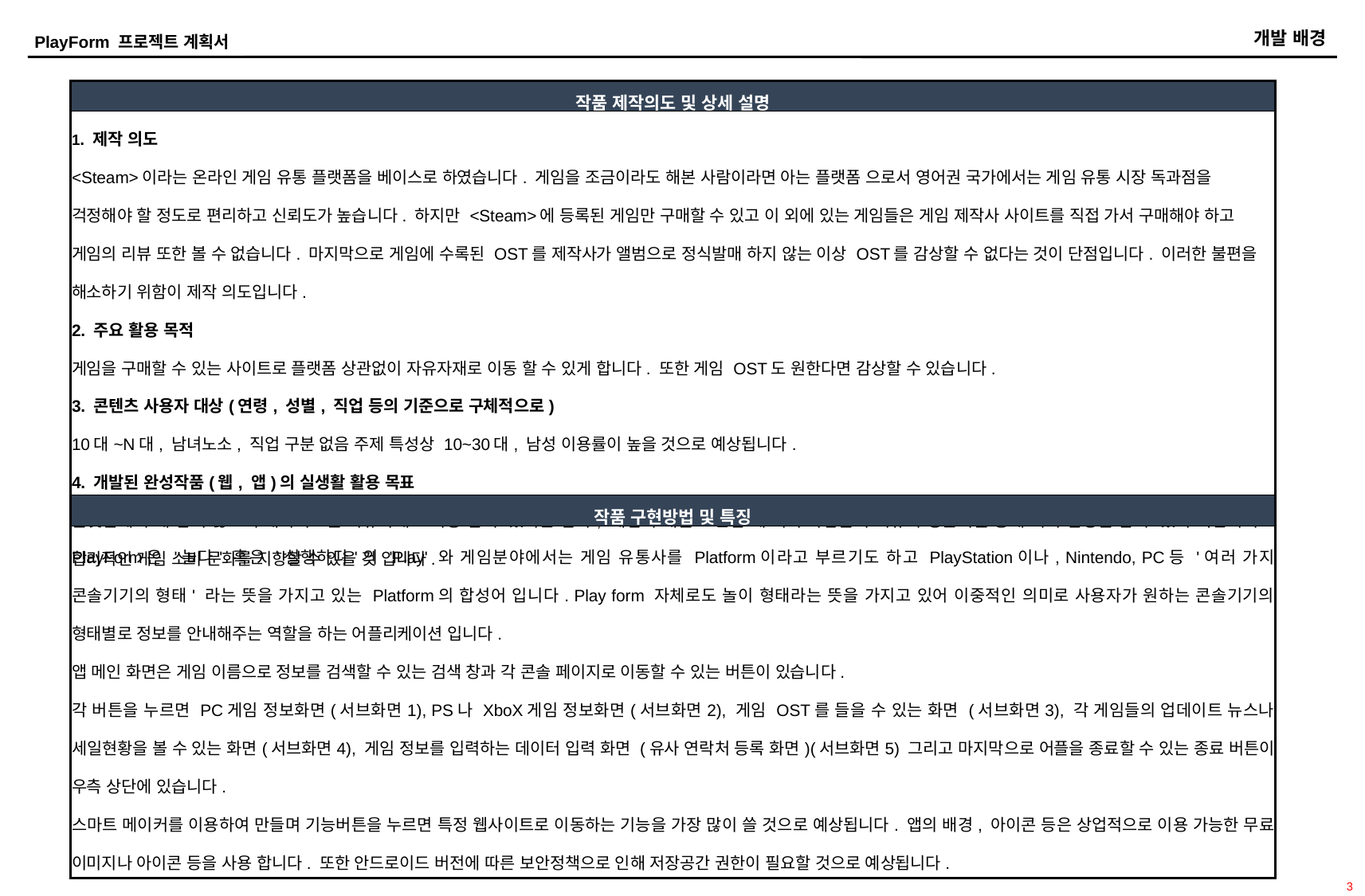

개발 배경
PlayForm 프로젝트 계획서
| 작품 제작의도 및 상세 설명 |
| --- |
| 1. 제작 의도 <Steam>이라는 온라인 게임 유통 플랫폼을 베이스로 하였습니다. 게임을 조금이라도 해본 사람이라면 아는 플랫폼 으로서 영어권 국가에서는 게임 유통 시장 독과점을 걱정해야 할 정도로 편리하고 신뢰도가 높습니다. 하지만 <Steam>에 등록된 게임만 구매할 수 있고 이 외에 있는 게임들은 게임 제작사 사이트를 직접 가서 구매해야 하고 게임의 리뷰 또한 볼 수 없습니다. 마지막으로 게임에 수록된 OST를 제작사가 앨범으로 정식발매 하지 않는 이상 OST를 감상할 수 없다는 것이 단점입니다. 이러한 불편을 해소하기 위함이 제작 의도입니다. 2. 주요 활용 목적 게임을 구매할 수 있는 사이트로 플랫폼 상관없이 자유자재로 이동 할 수 있게 합니다. 또한 게임 OST도 원한다면 감상할 수 있습니다. 3. 콘텐츠 사용자 대상(연령, 성별, 직업 등의 기준으로 구체적으로) 10대~N대, 남녀노소, 직업 구분 없음 주제 특성상 10~30대, 남성 이용률이 높을 것으로 예상됩니다. 4. 개발된 완성작품(웹, 앱)의 실생활 활용 목표 플랫폼에 구애 받지 않고 구매사이트를 자유자재로 이동 할 수 있다는 점과, 게임 구매를 고민할 때 여러 사람들의 리뷰의 평균치를 통해 의사 결정을 할 수 있어 객관적이고 합리적인 게임 소비 문화를 지향할 수 있을 것 입니다. |
| 작품 구현방법 및 특징 |
| PlayForm은 '놀다' 혹은 '실행하다'의 'Play' 와 게임분야에서는 게임 유통사를 Platform이라고 부르기도 하고 PlayStation이나, Nintendo, PC등 '여러 가지 콘솔기기의 형태' 라는 뜻을 가지고 있는 Platform의 합성어 입니다. Play form 자체로도 놀이 형태라는 뜻을 가지고 있어 이중적인 의미로 사용자가 원하는 콘솔기기의 형태별로 정보를 안내해주는 역할을 하는 어플리케이션 입니다. 앱 메인 화면은 게임 이름으로 정보를 검색할 수 있는 검색 창과 각 콘솔 페이지로 이동할 수 있는 버튼이 있습니다. 각 버튼을 누르면 PC게임 정보화면(서브화면1), PS나 XboX게임 정보화면(서브화면2), 게임 OST를 들을 수 있는 화면 (서브화면3), 각 게임들의 업데이트 뉴스나 세일현황을 볼 수 있는 화면(서브화면4), 게임 정보를 입력하는 데이터 입력 화면 (유사 연락처 등록 화면)(서브화면5) 그리고 마지막으로 어플을 종료할 수 있는 종료 버튼이 우측 상단에 있습니다. 스마트 메이커를 이용하여 만들며 기능버튼을 누르면 특정 웹사이트로 이동하는 기능을 가장 많이 쓸 것으로 예상됩니다. 앱의 배경, 아이콘 등은 상업적으로 이용 가능한 무료 이미지나 아이콘 등을 사용 합니다. 또한 안드로이드 버전에 따른 보안정책으로 인해 저장공간 권한이 필요할 것으로 예상됩니다. |

3